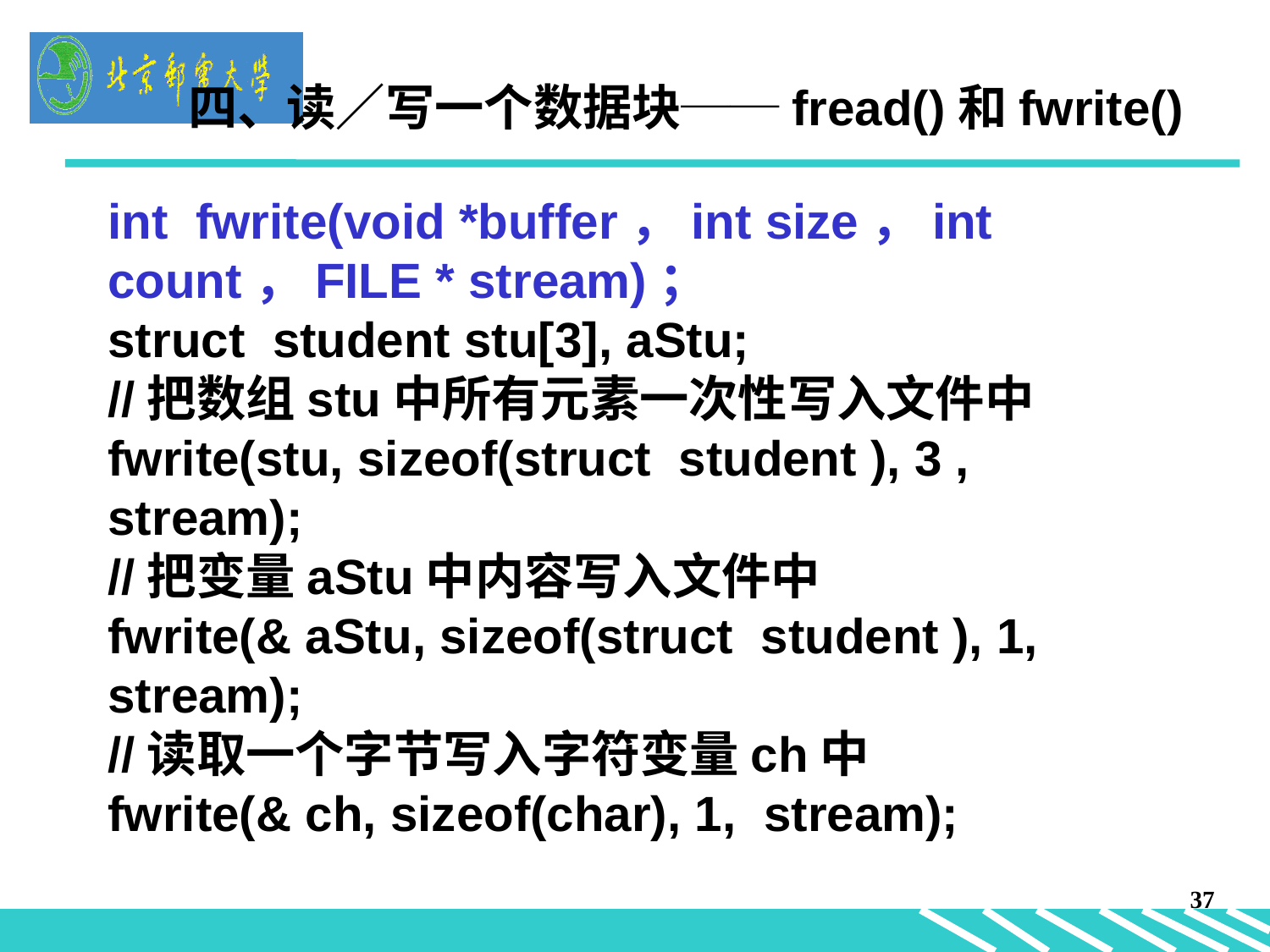

四、读／写一个数据块──fread()和fwrite()
int  fwrite(void *buffer，int size，int count，FILE * stream)；
struct  student stu[3], aStu;
//把数组stu中所有元素一次性写入文件中
fwrite(stu, sizeof(struct  student ), 3 , stream);
//把变量aStu中内容写入文件中
fwrite(& aStu, sizeof(struct  student ), 1,  stream);
//读取一个字节写入字符变量ch中
fwrite(& ch, sizeof(char), 1,  stream);

37